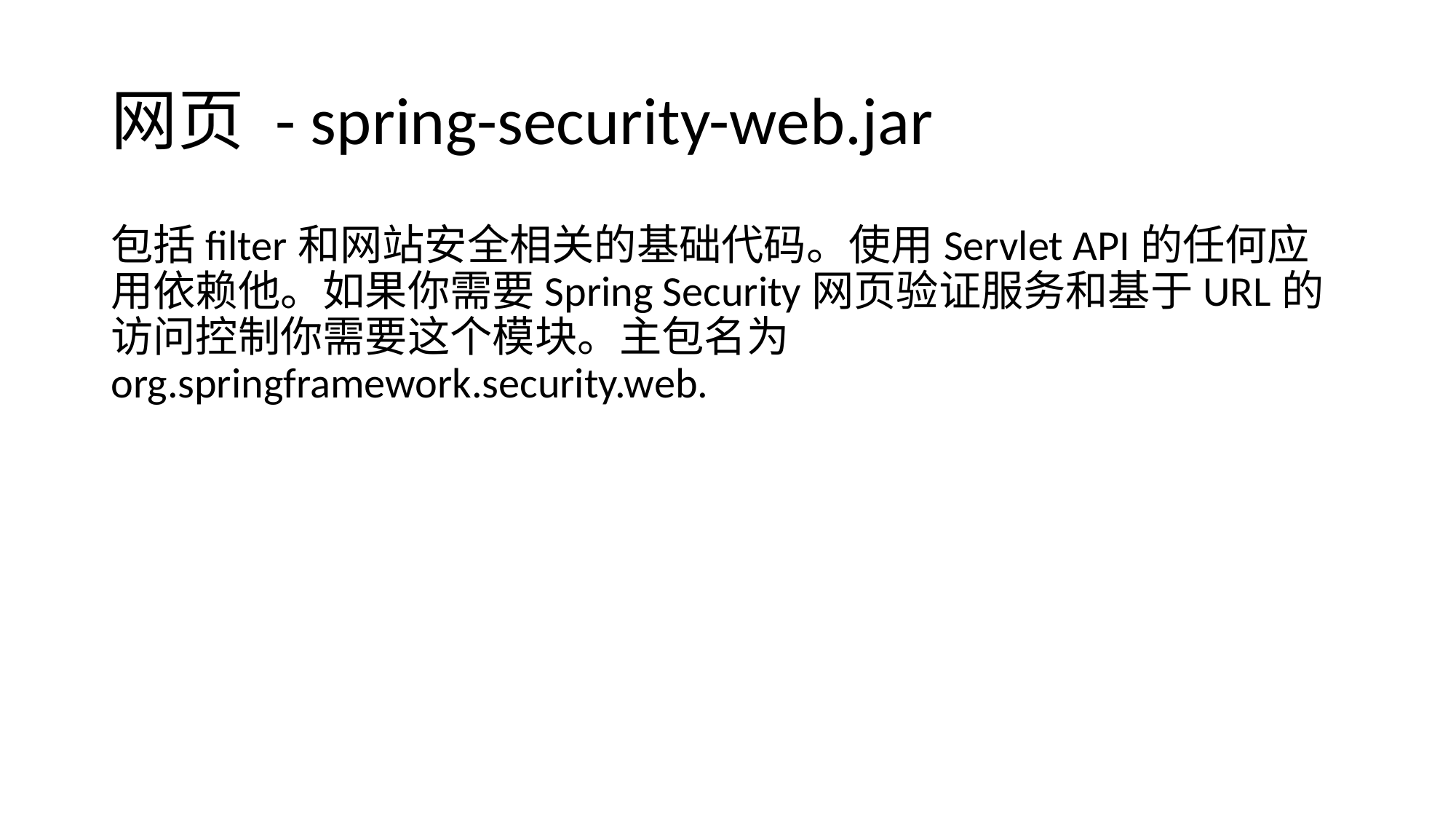

# 网页 - spring-security-web.jar
包括filter和网站安全相关的基础代码。使用Servlet API的任何应用依赖他。如果你需要Spring Security网页验证服务和基于URL的访问控制你需要这个模块。主包名为 org.springframework.security.web.